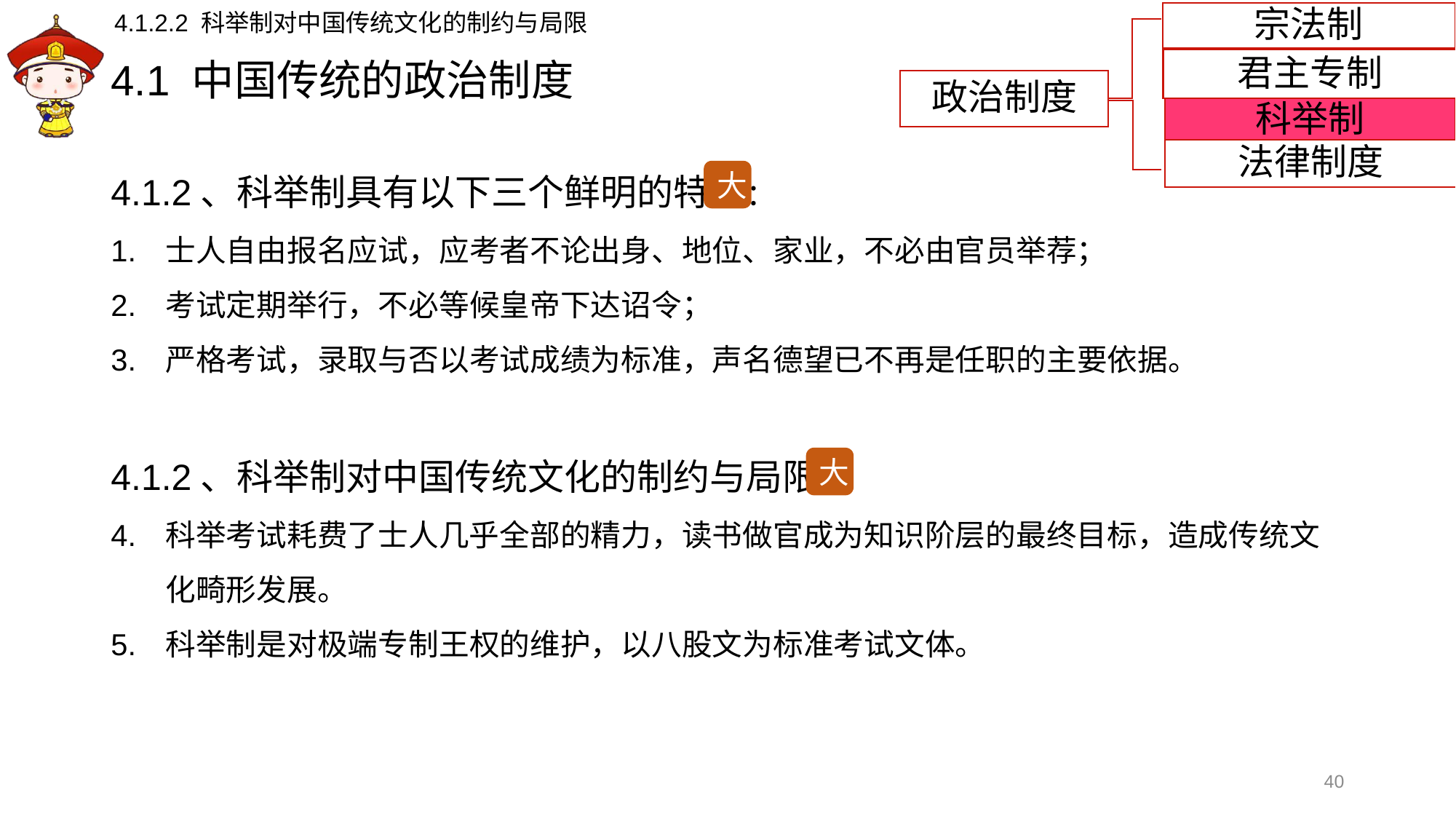

4.1.2.2 科举制对中国传统文化的制约与局限
宗法制

# 4.1 中国传统的政治制度
君主专制
政治制度
科举制

法律制度
4.1.2、科举制具有以下三个鲜明的特点：
士人自由报名应试，应考者不论出身、地位、家业，不必由官员举荐；
考试定期举行，不必等候皇帝下达诏令；
严格考试，录取与否以考试成绩为标准，声名德望已不再是任职的主要依据。

4.1.2、科举制对中国传统文化的制约与局限★
科举考试耗费了士人几乎全部的精力，读书做官成为知识阶层的最终目标，造成传统文化畸形发展。
科举制是对极端专制王权的维护，以八股文为标准考试文体。
大
大
40